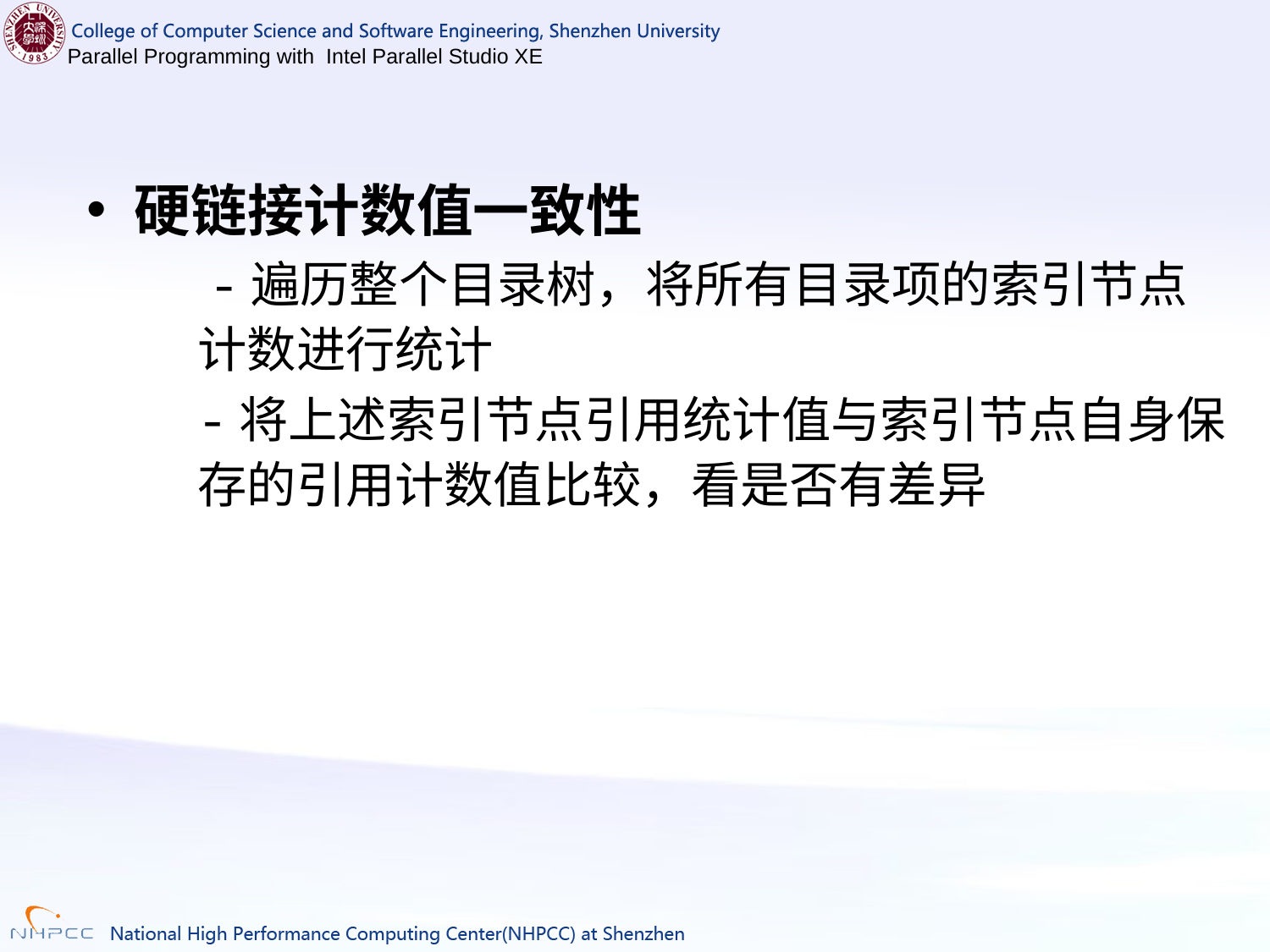

硬链接计数值一致性
  -遍历整个目录树，将所有目录项的索引节点计数进行统计
	-将上述索引节点引用统计值与索引节点自身保存的引用计数值比较，看是否有差异